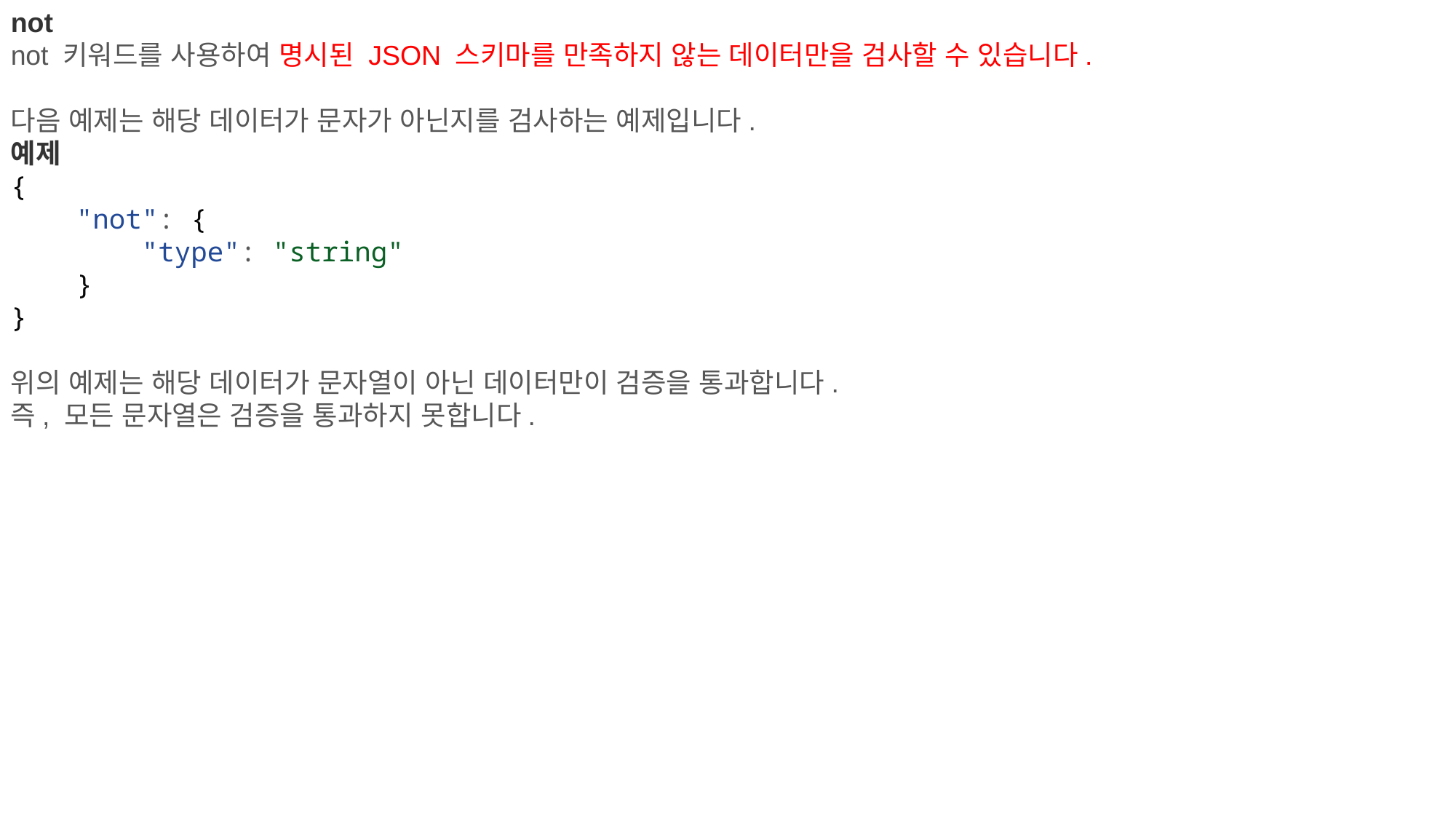

not
not 키워드를 사용하여 명시된 JSON 스키마를 만족하지 않는 데이터만을 검사할 수 있습니다.

다음 예제는 해당 데이터가 문자가 아닌지를 검사하는 예제입니다.
예제
{
    "not": {
        "type": "string"
    }
}

위의 예제는 해당 데이터가 문자열이 아닌 데이터만이 검증을 통과합니다.
즉, 모든 문자열은 검증을 통과하지 못합니다.